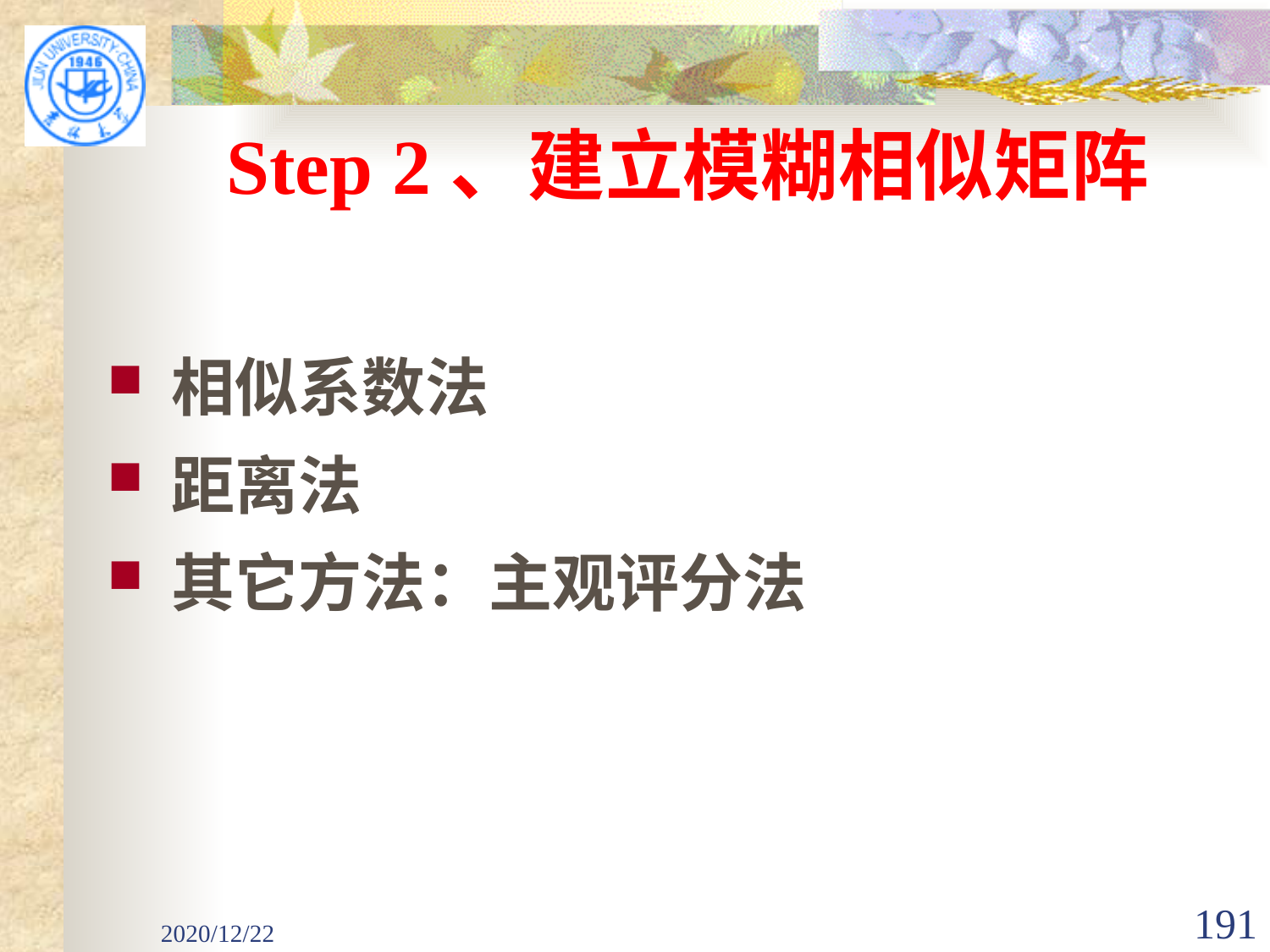

# Step 2、建立模糊相似矩阵
相似系数法
距离法
其它方法：主观评分法
2020/12/22
191